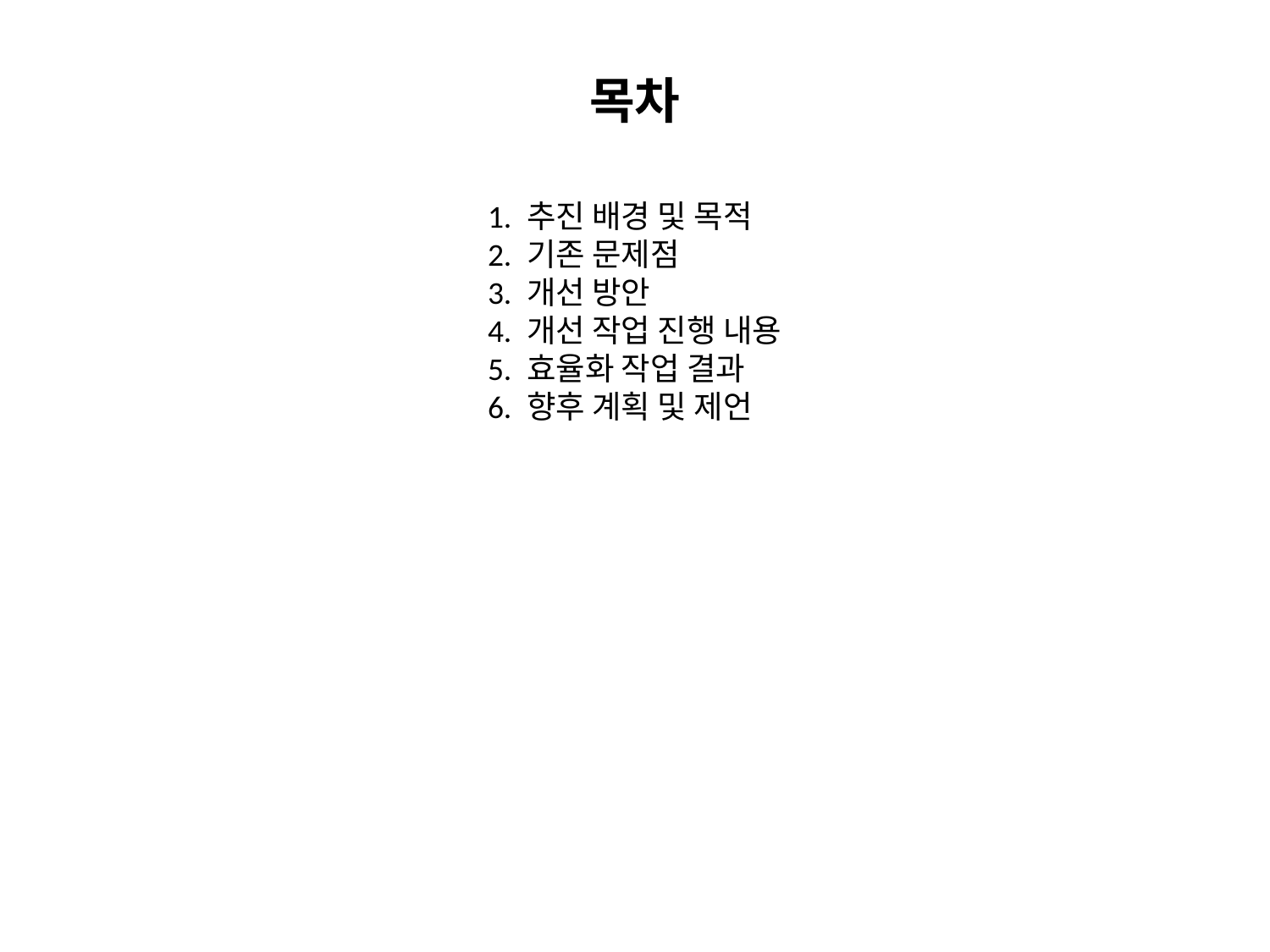

목차
1. 추진 배경 및 목적
2. 기존 문제점
3. 개선 방안
4. 개선 작업 진행 내용
5. 효율화 작업 결과
6. 향후 계획 및 제언